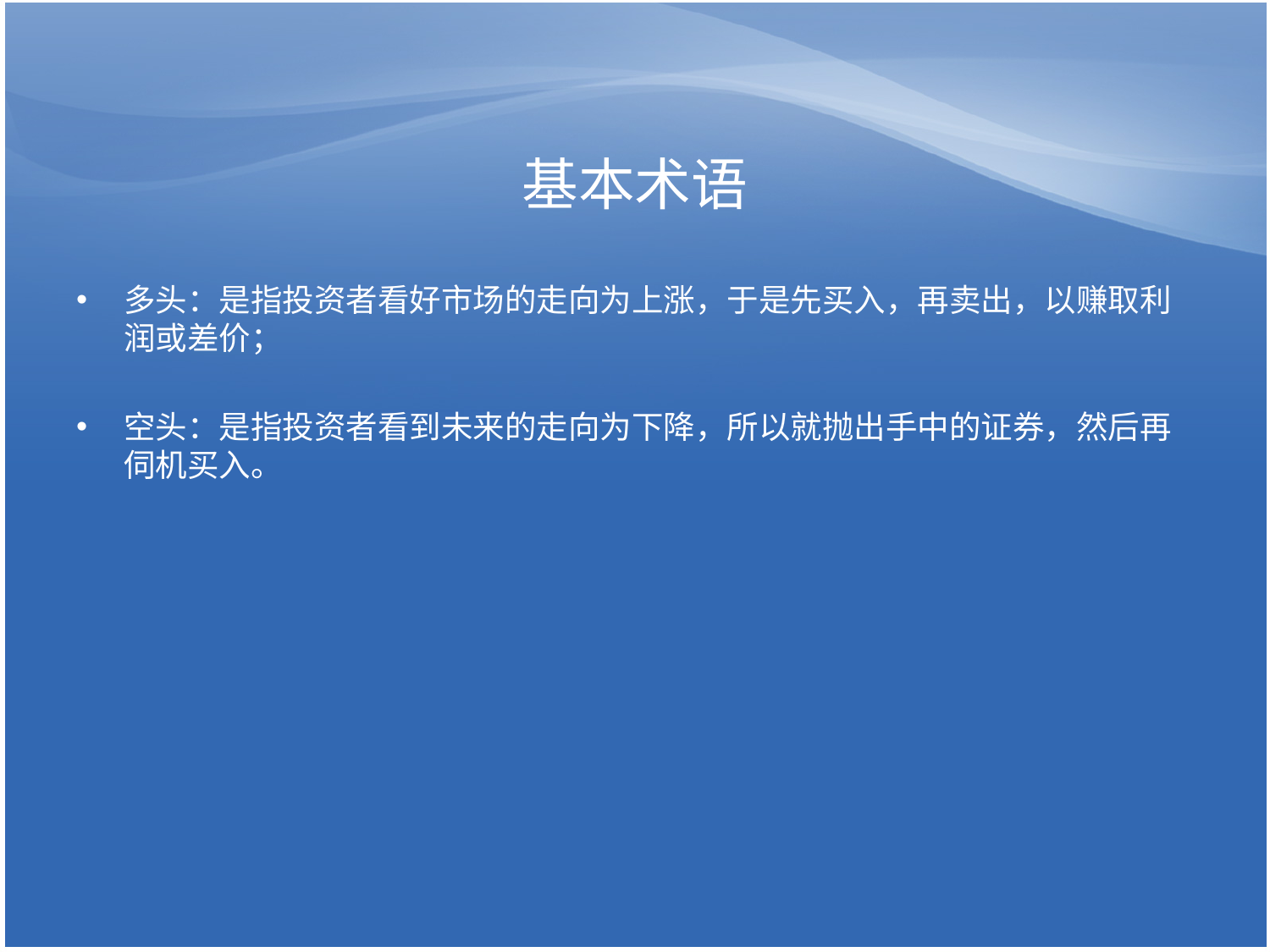

# 基本术语
多头：是指投资者看好市场的走向为上涨，于是先买入，再卖出，以赚取利润或差价；

空头：是指投资者看到未来的走向为下降，所以就抛出手中的证券，然后再伺机买入。